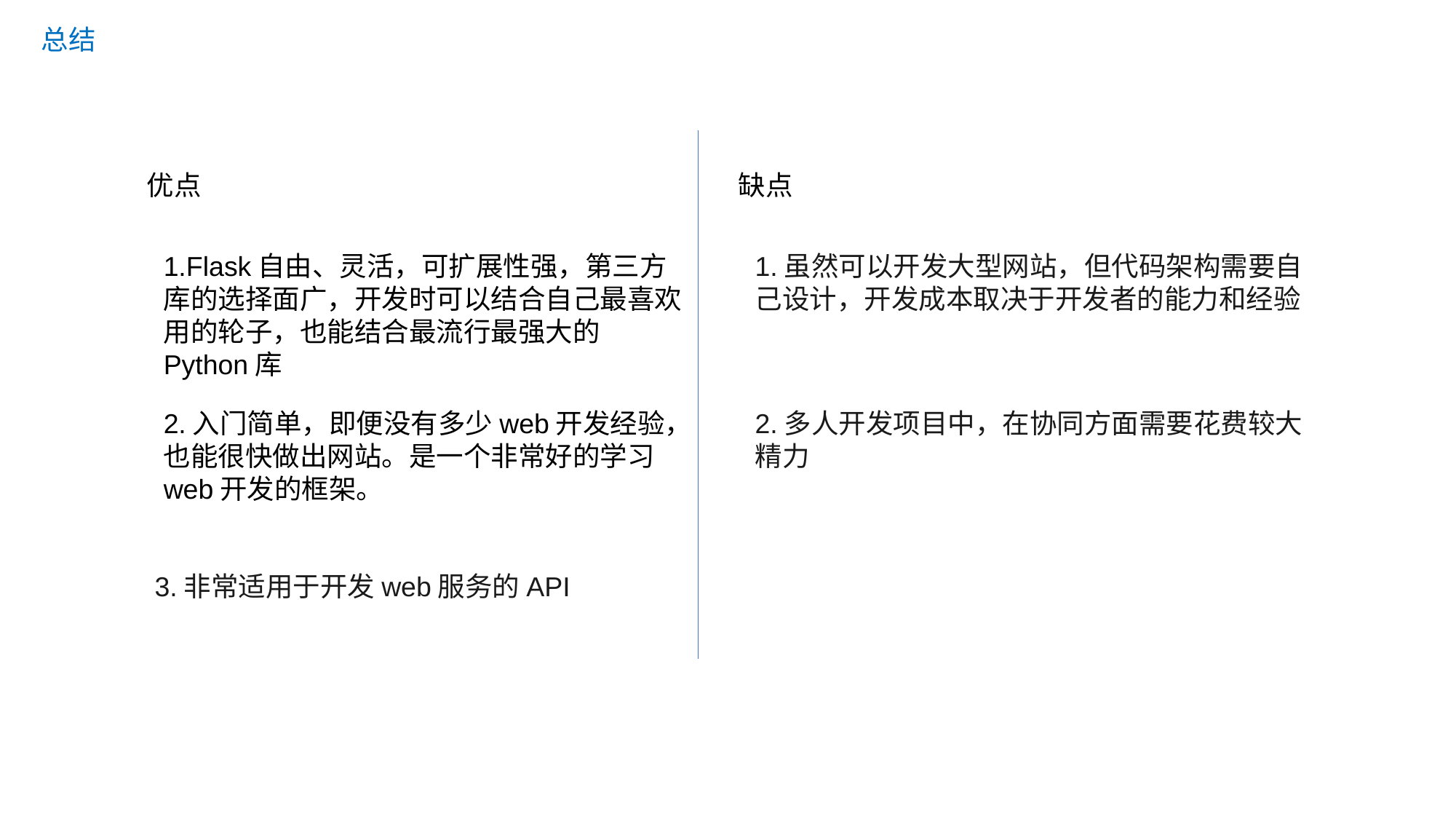

总结
优点
缺点
1.Flask自由、灵活，可扩展性强，第三方库的选择面广，开发时可以结合自己最喜欢用的轮子，也能结合最流行最强大的Python库

1.虽然可以开发大型网站，但代码架构需要自己设计，开发成本取决于开发者的能力和经验
2.入门简单，即便没有多少web开发经验，也能很快做出网站。是一个非常好的学习web开发的框架。
2.多人开发项目中，在协同方面需要花费较大精力
3.非常适用于开发web服务的API